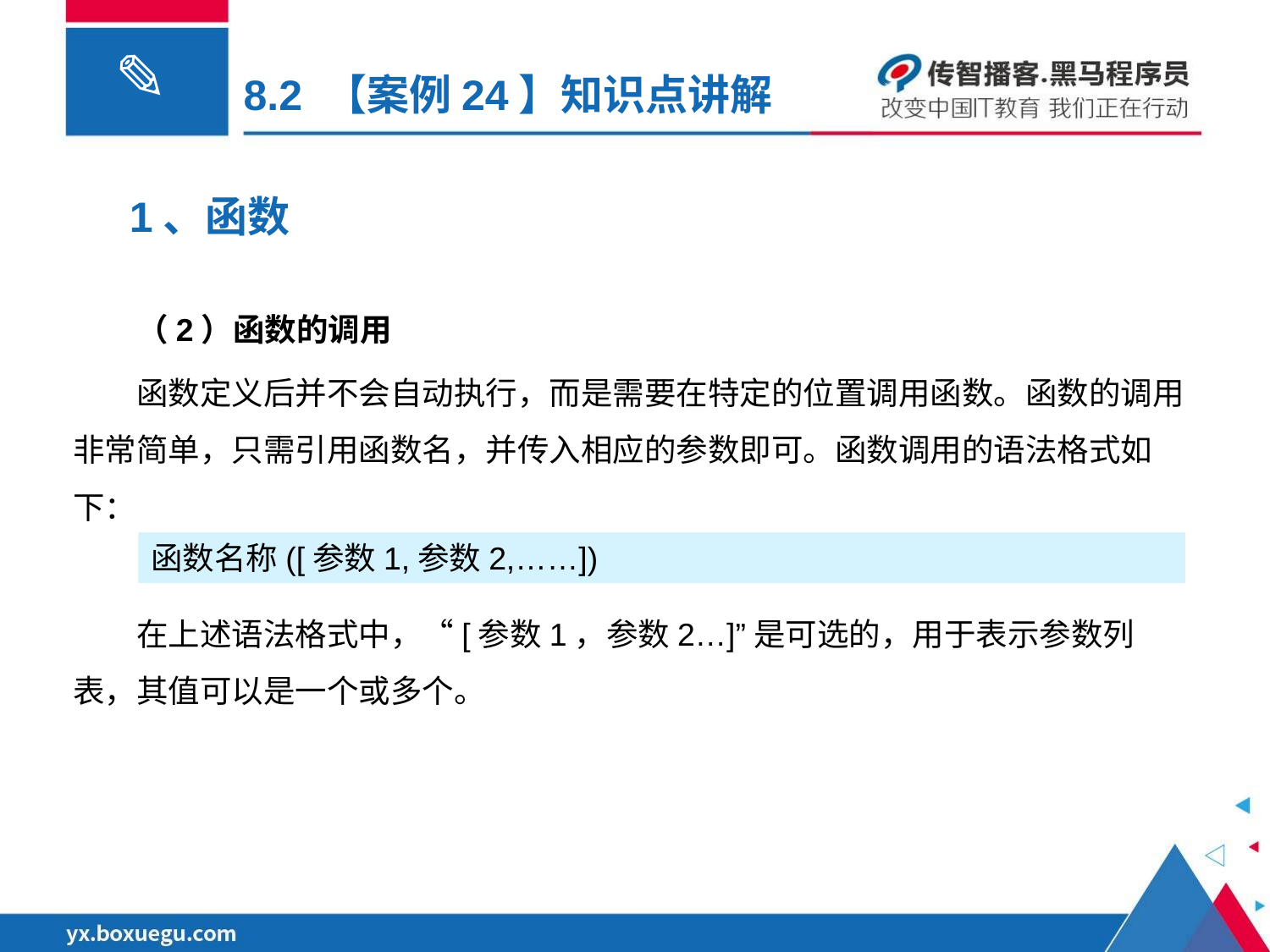

# 8.2 【案例24】知识点讲解
1、函数
（2）函数的调用
函数定义后并不会自动执行，而是需要在特定的位置调用函数。函数的调用非常简单，只需引用函数名，并传入相应的参数即可。函数调用的语法格式如下：

在上述语法格式中，“[参数1，参数2…]”是可选的，用于表示参数列表，其值可以是一个或多个。

函数名称([参数1,参数2,……])